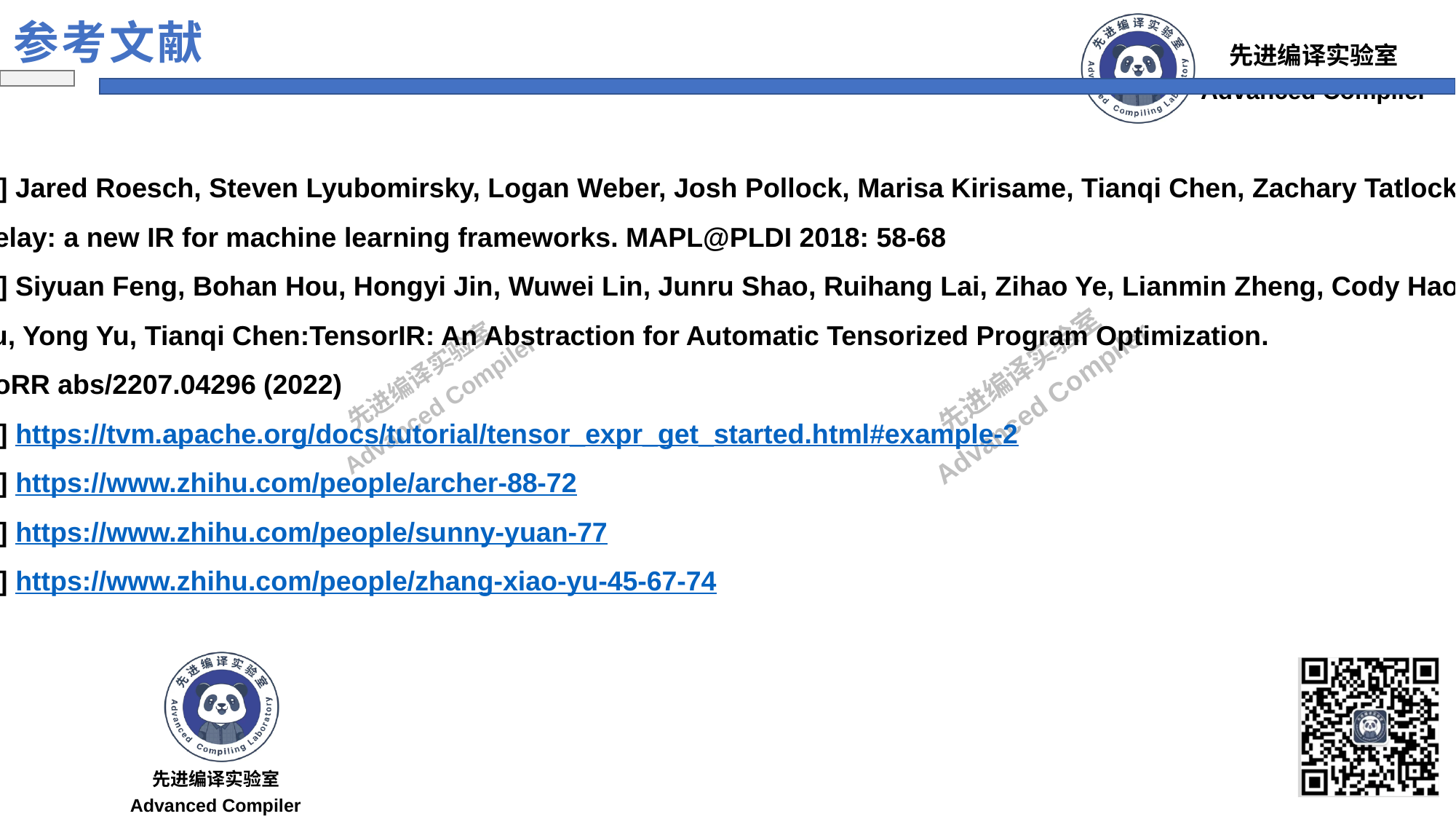

参考文献

[1] Jared Roesch, Steven Lyubomirsky, Logan Weber, Josh Pollock, Marisa Kirisame, Tianqi Chen, Zachary Tatlock.
Relay: a new IR for machine learning frameworks. MAPL@PLDI 2018: 58-68
[2] Siyuan Feng, Bohan Hou, Hongyi Jin, Wuwei Lin, Junru Shao, Ruihang Lai, Zihao Ye, Lianmin Zheng, Cody Hao
Yu, Yong Yu, Tianqi Chen:TensorIR: An Abstraction for Automatic Tensorized Program Optimization.
CoRR abs/2207.04296 (2022)
[3] https://tvm.apache.org/docs/tutorial/tensor_expr_get_started.html#example-2
[4] https://www.zhihu.com/people/archer-88-72
[5] https://www.zhihu.com/people/sunny-yuan-77
[6] https://www.zhihu.com/people/zhang-xiao-yu-45-67-74